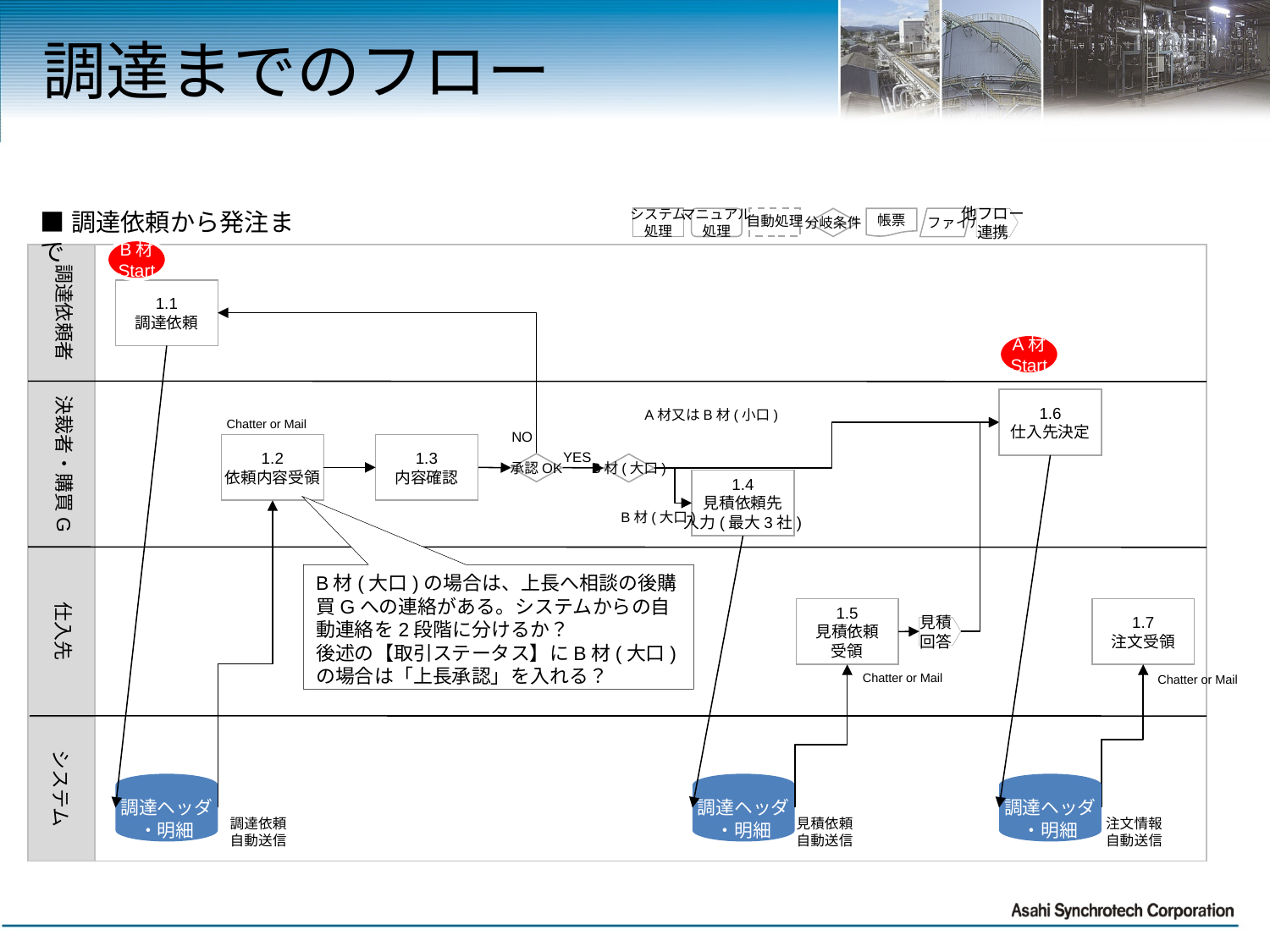

# 調達までのフロー
■調達依頼から発注まで
他フロー
連携
システム
処理
マニュアル
処理
自動処理
分岐条件
帳票
ファイル
B材
Start

調達依頼者
1.1
調達依頼
A材
Start

決裁者・購買G
1.6
仕入先決定
A材又はB材(小口)
Chatter or Mail
NO
1.2
依頼内容受領
1.3
内容確認
YES
承認OK
B材(大口)
1.4
見積依頼先
入力(最大3社)
B材(大口)

仕入先
B材(大口)の場合は、上長へ相談の後購買Gへの連絡がある。システムからの自動連絡を2段階に分けるか？
後述の【取引ステータス】にB材(大口)の場合は「上長承認」を入れる？

1.5
見積依頼
受領
1.7
注文受領
見積
回答
Chatter or Mail
Chatter or Mail

システム
調達ヘッダ
・明細
調達ヘッダ
・明細
調達ヘッダ
・明細
調達依頼
自動送信
見積依頼
自動送信
注文情報
自動送信